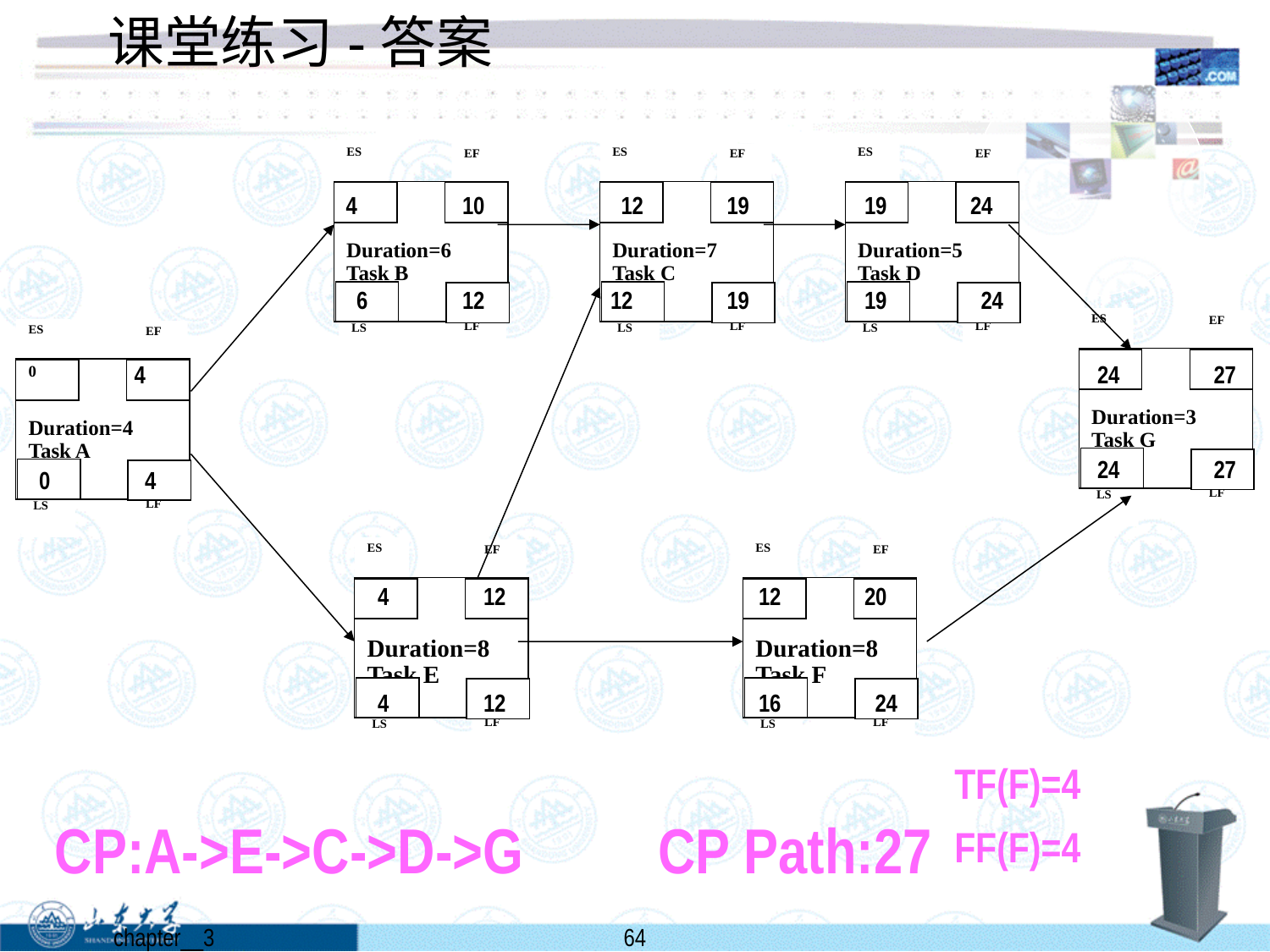

# 课堂练习-答案
ES
EF

Duration=6
Task B

LF
LS
ES
EF

Duration=7
Task C

LF
LS
ES
EF

Duration=5
Task D

LF
LS
4
10
12
19
19
24

6
12
12
19
19
24

ES
EF

Duration=3
Task G

LF
LS
ES
EF

Duration=4
Task A
0

LF
LS
4
24
27
24
27

0
4

ES
EF

Duration=8
Task E

LF
LS
ES
EF

Duration=8
Task F

LF
LS
4
12
12
20

4
12
16
24
TF(F)=4
CP:A->E->C->D->G
CP Path:27
FF(F)=4
 chapter__3
64